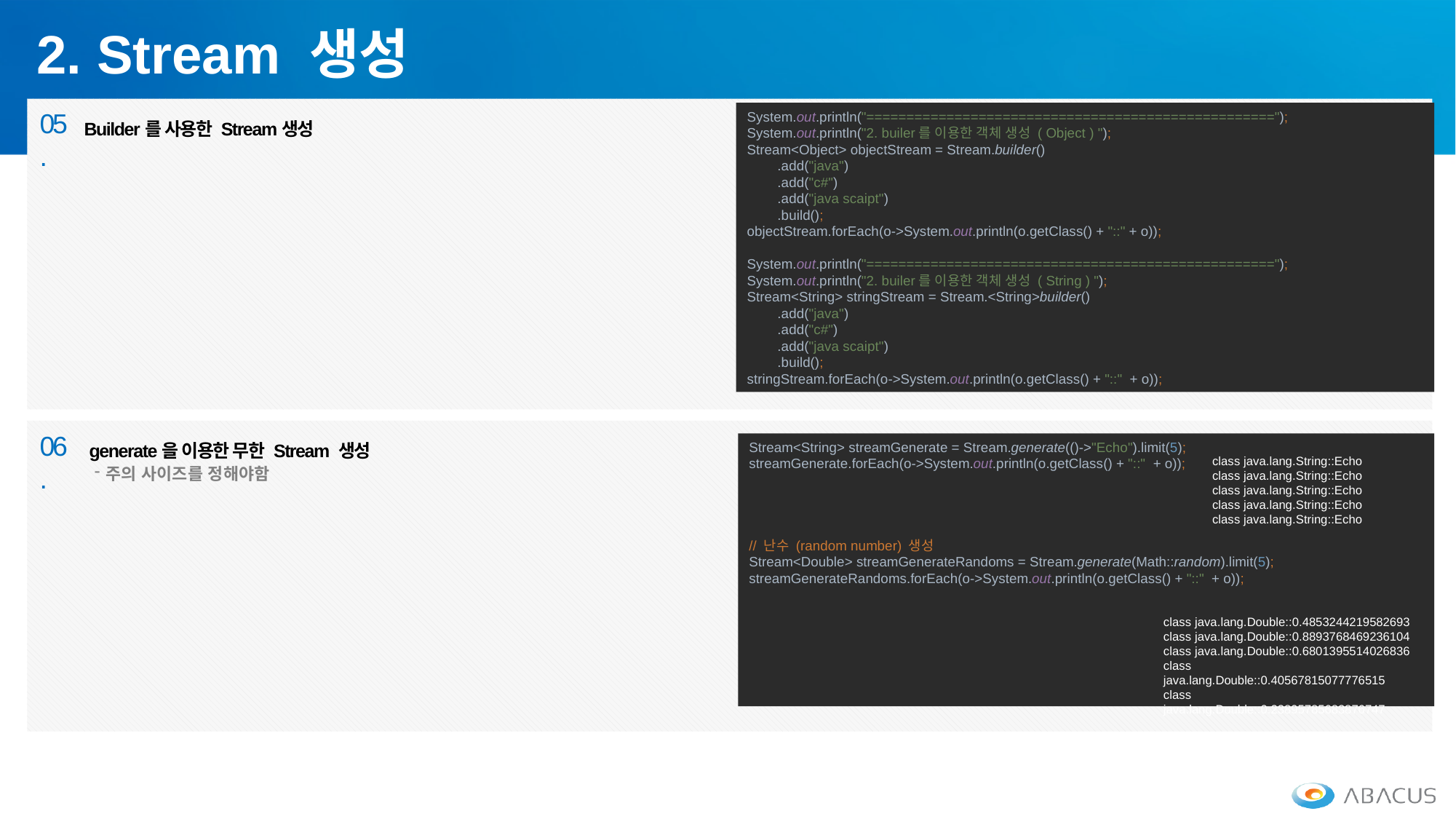

2. Stream 생성

05.
Builder를 사용한 Stream생성
System.out.println("===================================================");
System.out.println("2. builer를 이용한 객체 생성 ( Object ) ");
Stream<Object> objectStream = Stream.builder()
        .add("java")
        .add("c#")
        .add("java scaipt")
        .build();
objectStream.forEach(o->System.out.println(o.getClass() + "::" + o));
System.out.println("===================================================");
System.out.println("2. builer를 이용한 객체 생성 ( String ) ");
Stream<String> stringStream = Stream.<String>builder()
        .add("java")
        .add("c#")
        .add("java scaipt")
        .build();
stringStream.forEach(o->System.out.println(o.getClass() + "::"  + o));
===== Stream 변환 =======
c#
java
java script
===== 배열에서 원하는 요소 찾기
java
java script

06.
 generate을 이용한 무한 Stream 생성
주의 사이즈를 정해야함
Stream<String> streamGenerate = Stream.generate(()->"Echo").limit(5);
streamGenerate.forEach(o->System.out.println(o.getClass() + "::"  + o));

// 난수 (random number) 생성
Stream<Double> streamGenerateRandoms = Stream.generate(Math::random).limit(5);
streamGenerateRandoms.forEach(o->System.out.println(o.getClass() + "::"  + o));

class java.lang.String::Echo
class java.lang.String::Echo
class java.lang.String::Echo
class java.lang.String::Echo
class java.lang.String::Echo

class java.lang.Double::0.4853244219582693
class java.lang.Double::0.8893768469236104
class java.lang.Double::0.6801395514026836
class java.lang.Double::0.40567815077776515
class java.lang.Double::0.23895785683876747